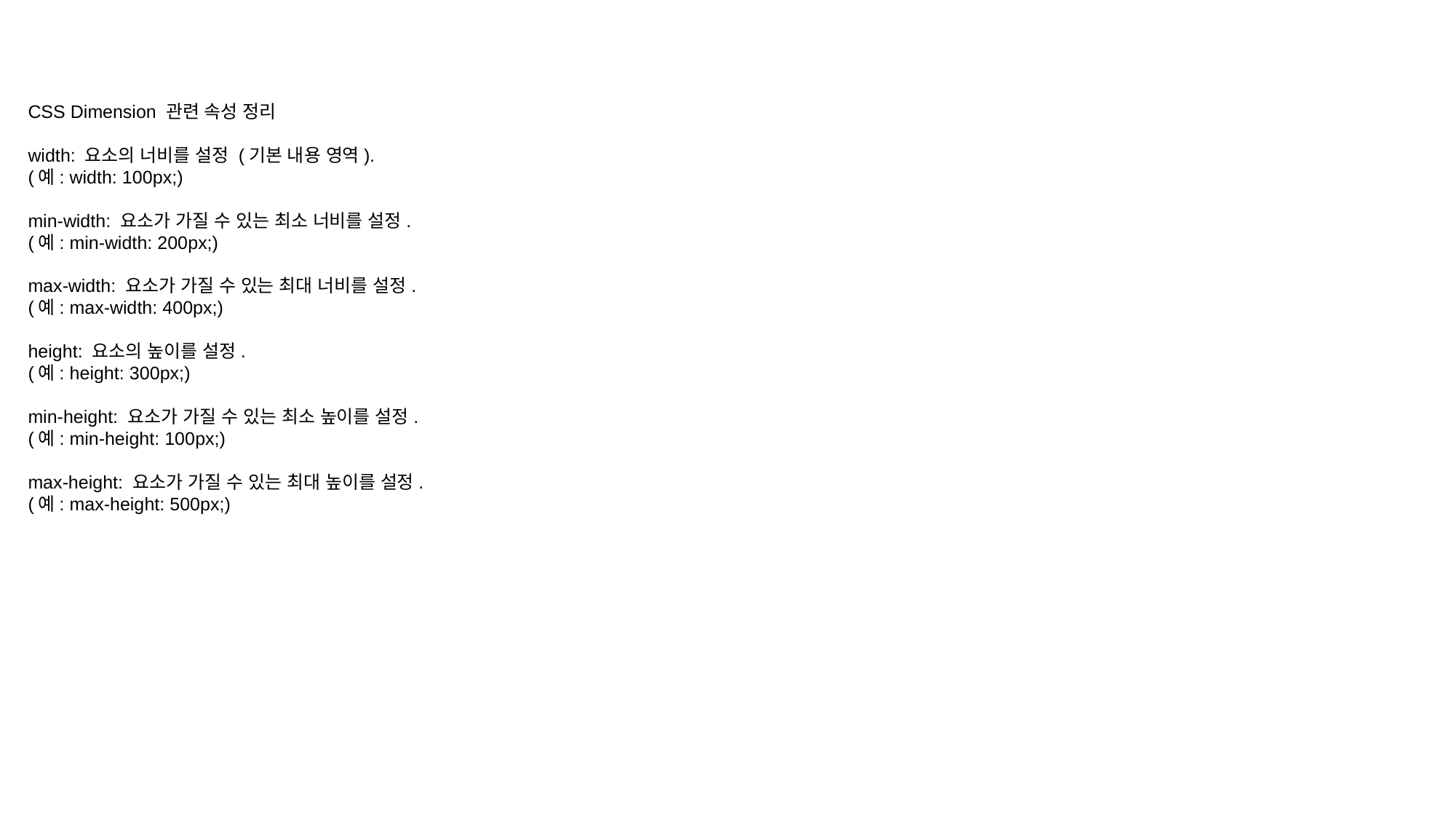

CSS Dimension 관련 속성 정리

width: 요소의 너비를 설정 (기본 내용 영역).
(예: width: 100px;)

min-width: 요소가 가질 수 있는 최소 너비를 설정.
(예: min-width: 200px;)

max-width: 요소가 가질 수 있는 최대 너비를 설정.
(예: max-width: 400px;)

height: 요소의 높이를 설정.
(예: height: 300px;)

min-height: 요소가 가질 수 있는 최소 높이를 설정.
(예: min-height: 100px;)

max-height: 요소가 가질 수 있는 최대 높이를 설정.
(예: max-height: 500px;)